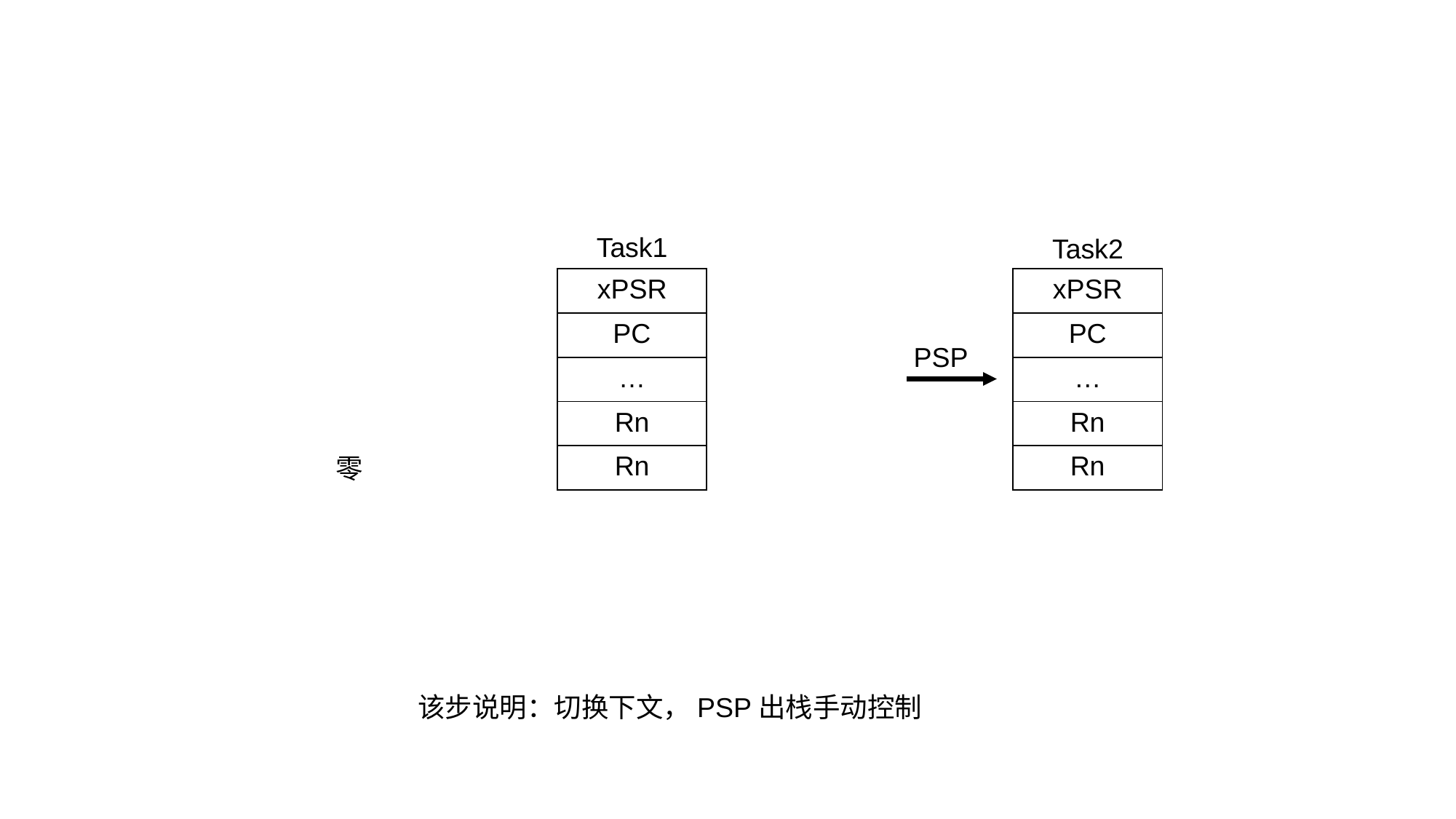

Task1
Task2
| xPSR |
| --- |
| PC |
| … |
| Rn |
| Rn |
| xPSR |
| --- |
| PC |
| … |
| Rn |
| Rn |
PSP
零
该步说明：切换下文，PSP出栈手动控制